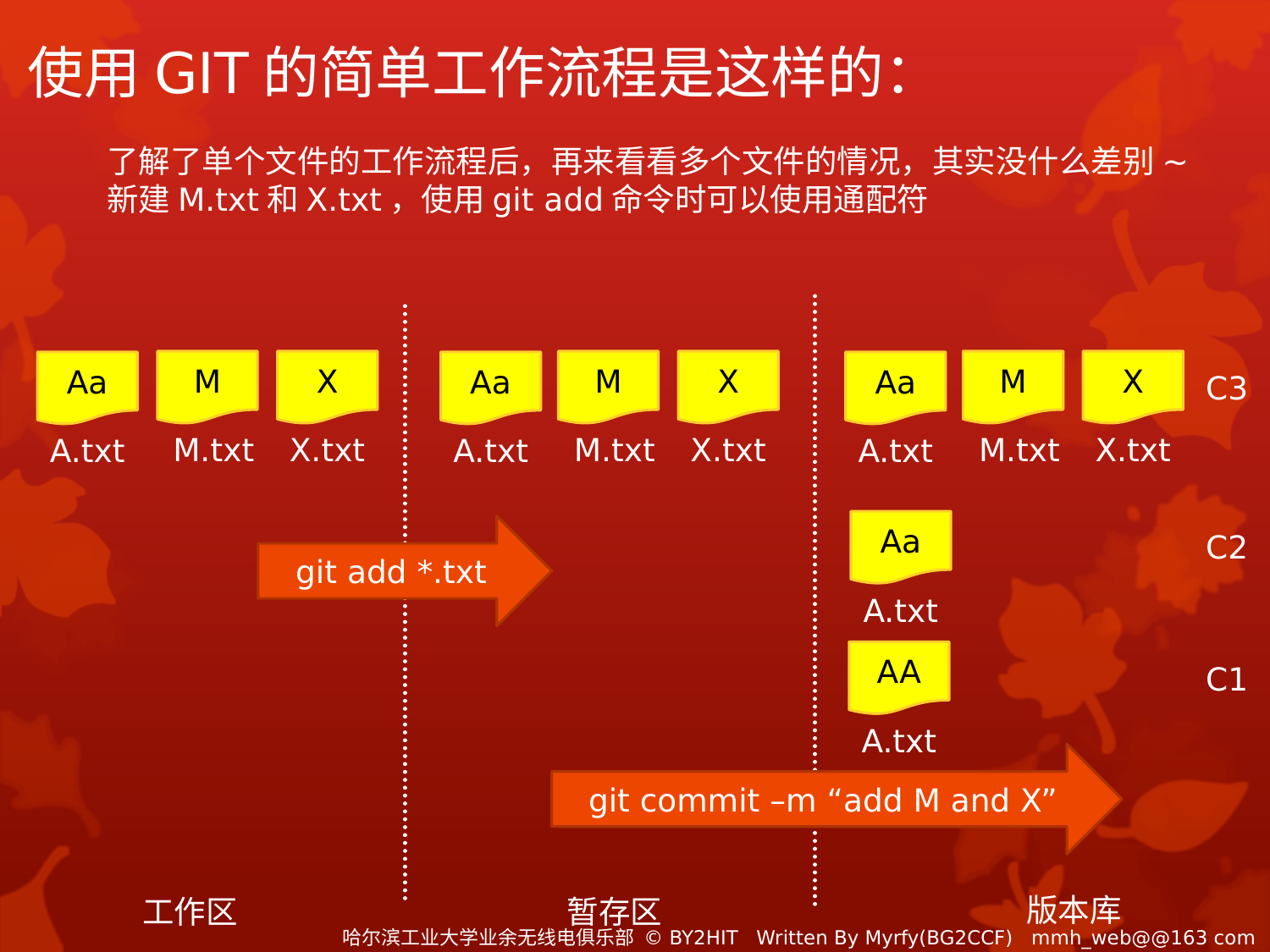

# 使用GIT的简单工作流程是这样的：
了解了单个文件的工作流程后，再来看看多个文件的情况，其实没什么差别~
新建M.txt和X.txt，使用git add命令时可以使用通配符
M
M.txt
X
X.txt
M
M.txt
X
X.txt
M
M.txt
X
X.txt
Aa
A.txt
Aa
A.txt
Aa
A.txt
C3
Aa
A.txt
git add *.txt
C2
AA
A.txt
C1
git commit –m “add M and X”
版本库
工作区
暂存区